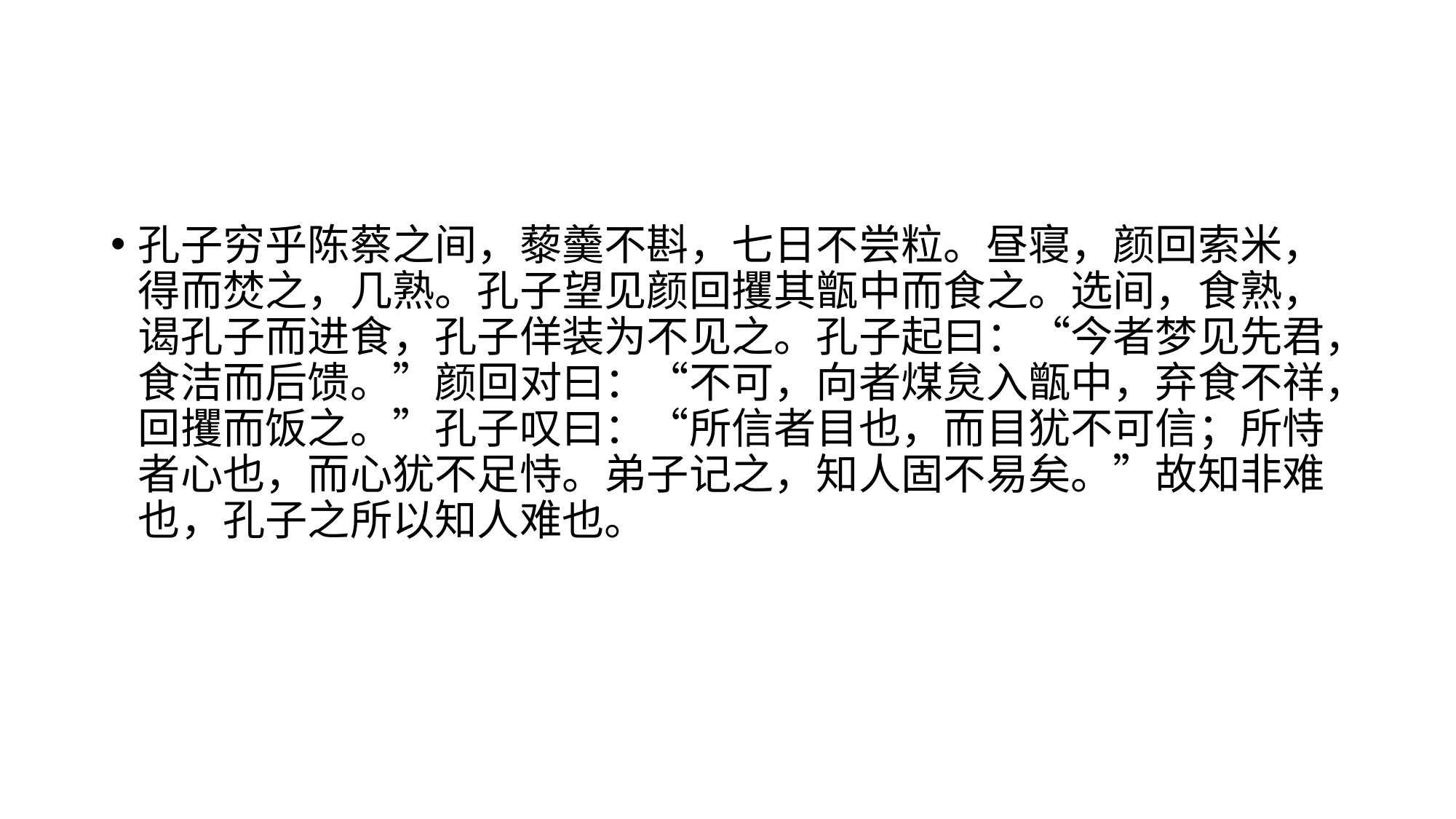

孔子穷乎陈蔡之间，藜羹不斟，七日不尝粒。昼寝，颜回索米，得而焚之，几熟。孔子望见颜回攫其甑中而食之。选间，食熟，谒孔子而进食，孔子佯装为不见之。孔子起曰：“今者梦见先君，食洁而后馈。”颜回对曰：“不可，向者煤炱入甑中，弃食不祥，回攫而饭之。”孔子叹曰：“所信者目也，而目犹不可信；所恃者心也，而心犹不足恃。弟子记之，知人固不易矣。”故知非难也，孔子之所以知人难也。